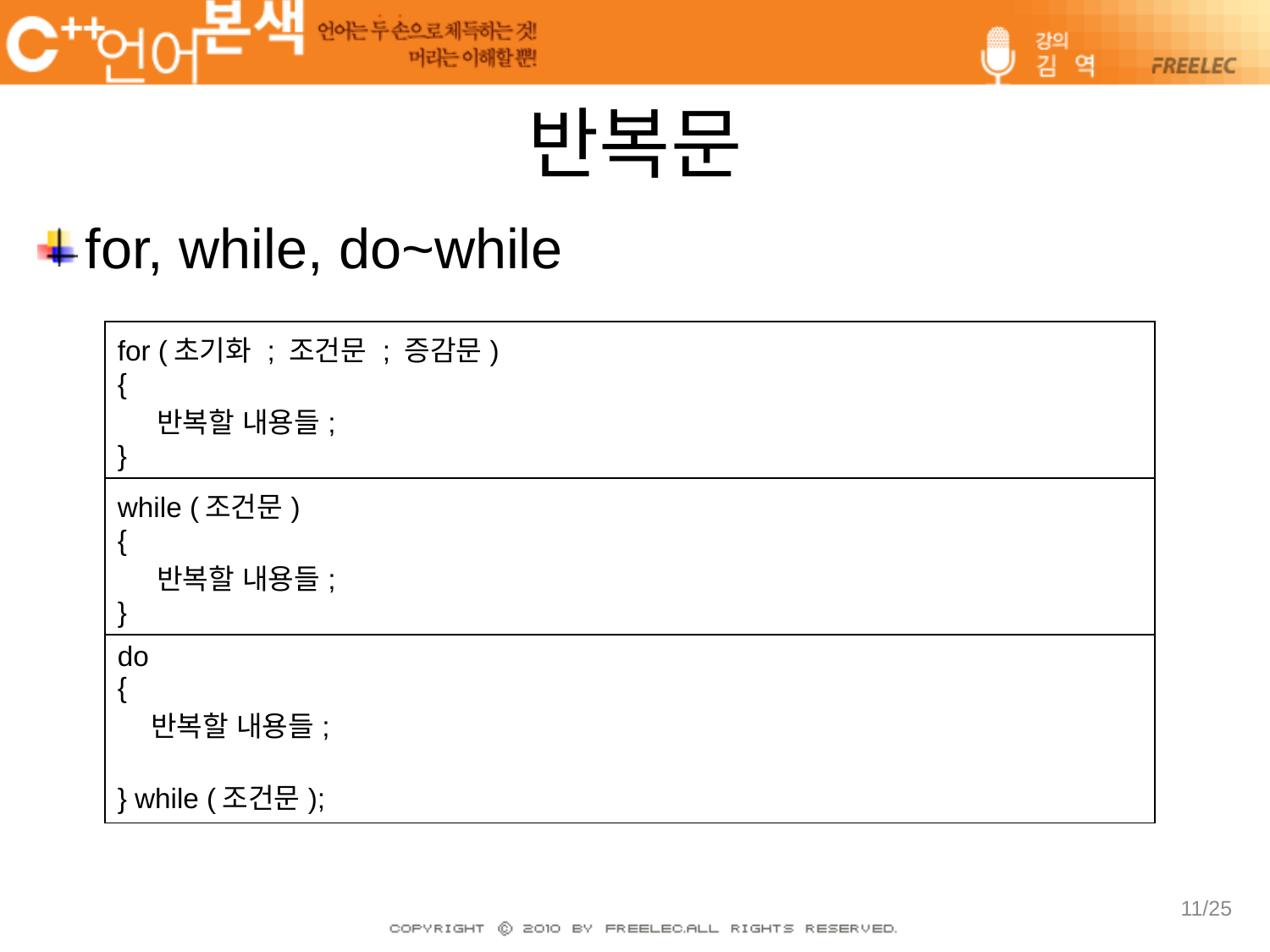

# 반복문
for, while, do~while
| for (초기화 ; 조건문 ; 증감문) { 반복할 내용들; } |
| --- |
| while (조건문) { 반복할 내용들; } |
| do { 반복할 내용들; } while (조건문); |
11/25